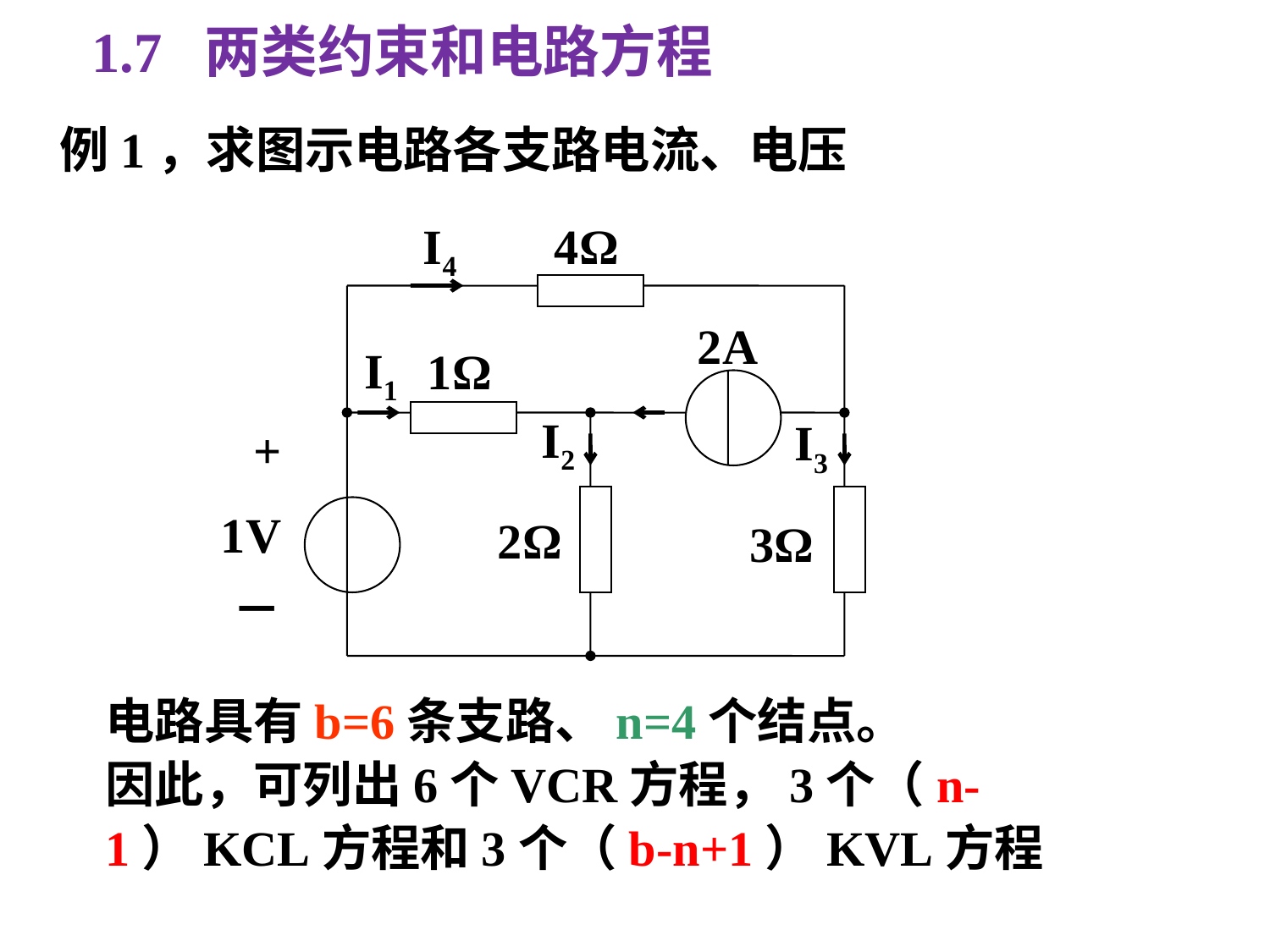

1.7  两类约束和电路方程
例1，求图示电路各支路电流、电压
I4
4Ω

2A
I1
1Ω

I2
I3
+

1V

2Ω
3Ω
－

电路具有b=6条支路、n=4个结点。
因此，可列出6个VCR方程，3个（n-1）KCL方程和3个（b-n+1）KVL方程